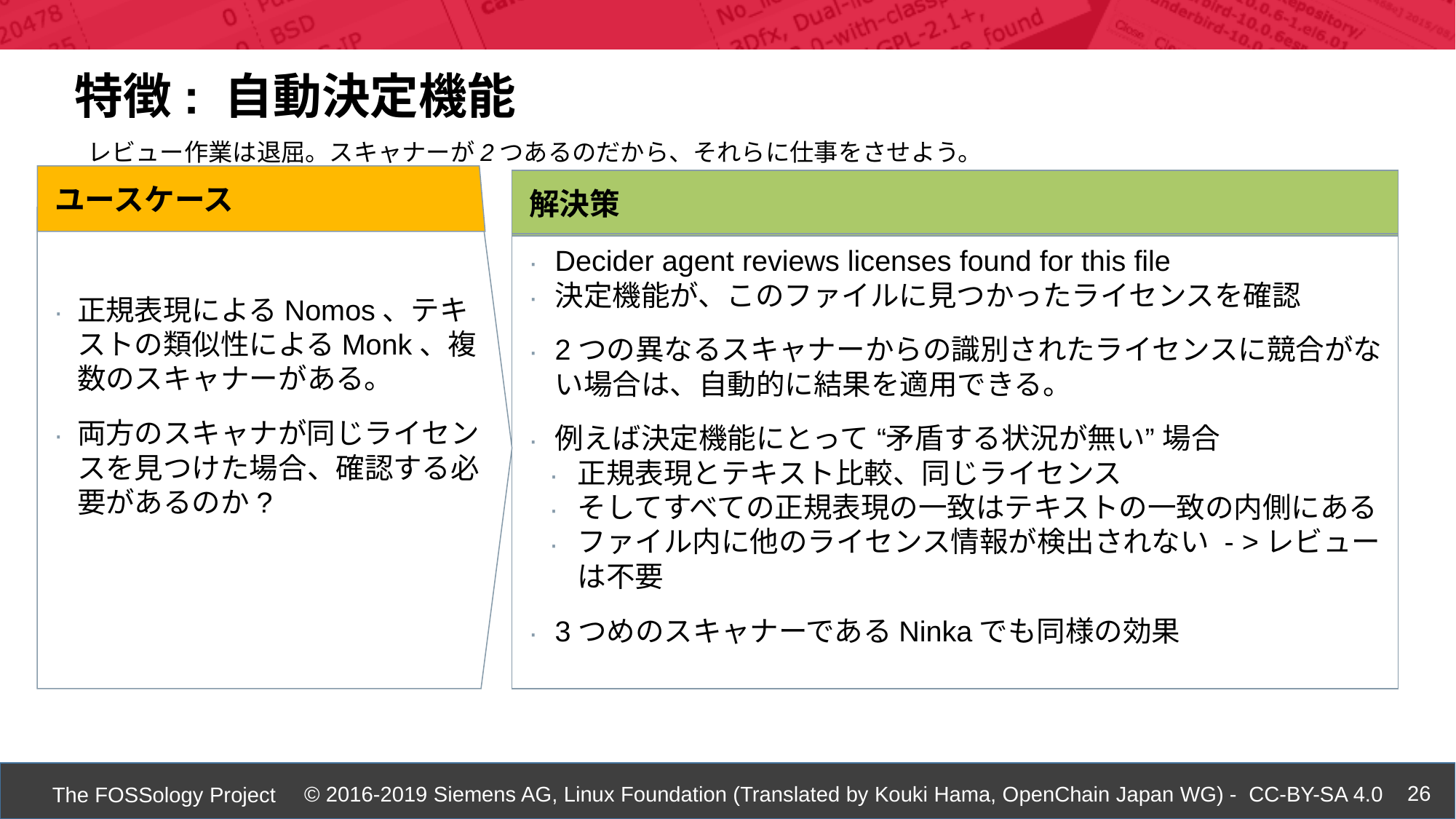

特徴: 自動決定機能
レビュー作業は退屈。スキャナーが2つあるのだから、それらに仕事をさせよう。
ユースケース
解決策

正規表現によるNomos、テキストの類似性によるMonk、複数のスキャナーがある。
両方のスキャナが同じライセンスを見つけた場合、確認する必要があるのか?

Decider agent reviews licenses found for this file
決定機能が、このファイルに見つかったライセンスを確認
2つの異なるスキャナーからの識別されたライセンスに競合がない場合は、自動的に結果を適用できる。
例えば決定機能にとって “矛盾する状況が無い” 場合
正規表現とテキスト比較、同じライセンス
そしてすべての正規表現の一致はテキストの一致の内側にある
ファイル内に他のライセンス情報が検出されない - >レビューは不要
3つめのスキャナーであるNinkaでも同様の効果